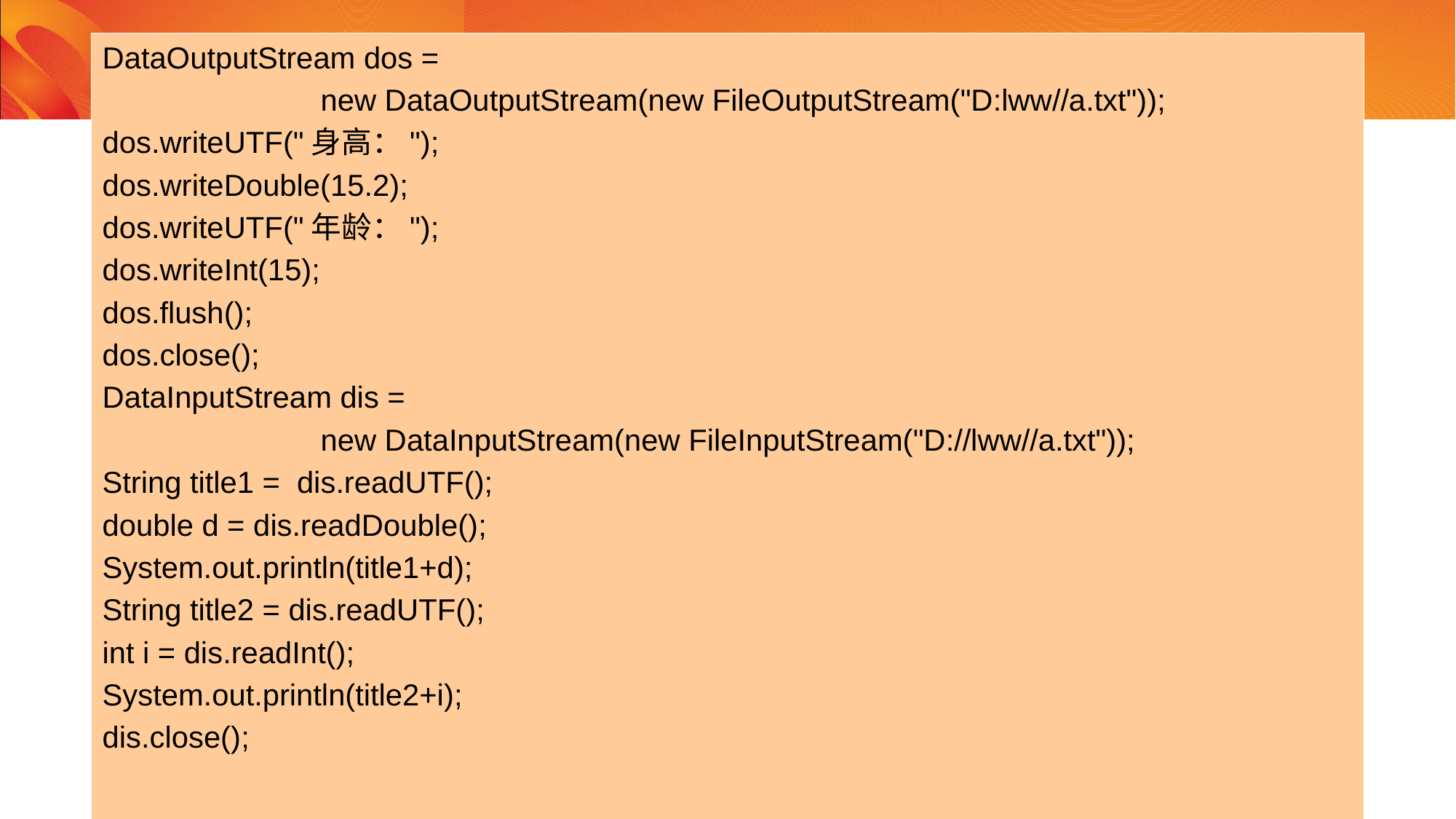

#
DataOutputStream dos =
		new DataOutputStream(new FileOutputStream("D:lww//a.txt"));
dos.writeUTF("身高：");
dos.writeDouble(15.2);
dos.writeUTF("年龄：");
dos.writeInt(15);
dos.flush();
dos.close();
DataInputStream dis =
		new DataInputStream(new FileInputStream("D://lww//a.txt"));
String title1 =  dis.readUTF();
double d = dis.readDouble();
System.out.println(title1+d);
String title2 = dis.readUTF();
int i = dis.readInt();
System.out.println(title2+i);
dis.close();